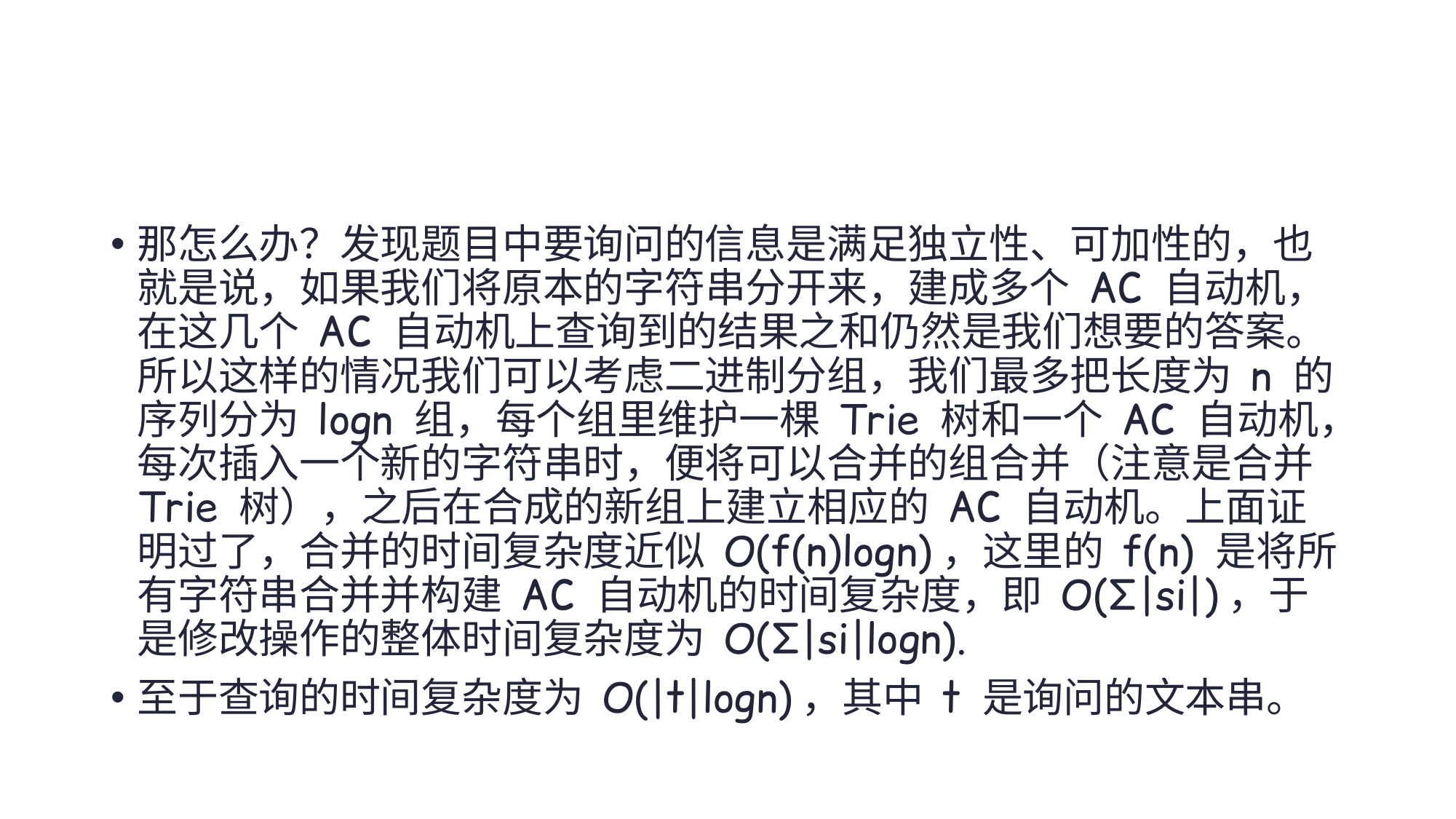

#
那怎么办？发现题目中要询问的信息是满足独立性、可加性的，也就是说，如果我们将原本的字符串分开来，建成多个 AC 自动机，在这几个 AC 自动机上查询到的结果之和仍然是我们想要的答案。所以这样的情况我们可以考虑二进制分组，我们最多把长度为 n 的序列分为 log⁡n 组，每个组里维护一棵 Trie 树和一个 AC 自动机，每次插入一个新的字符串时，便将可以合并的组合并（注意是合并 Trie 树），之后在合成的新组上建立相应的 AC 自动机。上面证明过了，合并的时间复杂度近似 O(f(n)log⁡n)，这里的 f(n) 是将所有字符串合并并构建 AC 自动机的时间复杂度，即 O(∑|si|)，于是修改操作的整体时间复杂度为 O(∑|si|log⁡n).
至于查询的时间复杂度为 O(|t|log⁡n)，其中 t 是询问的文本串。